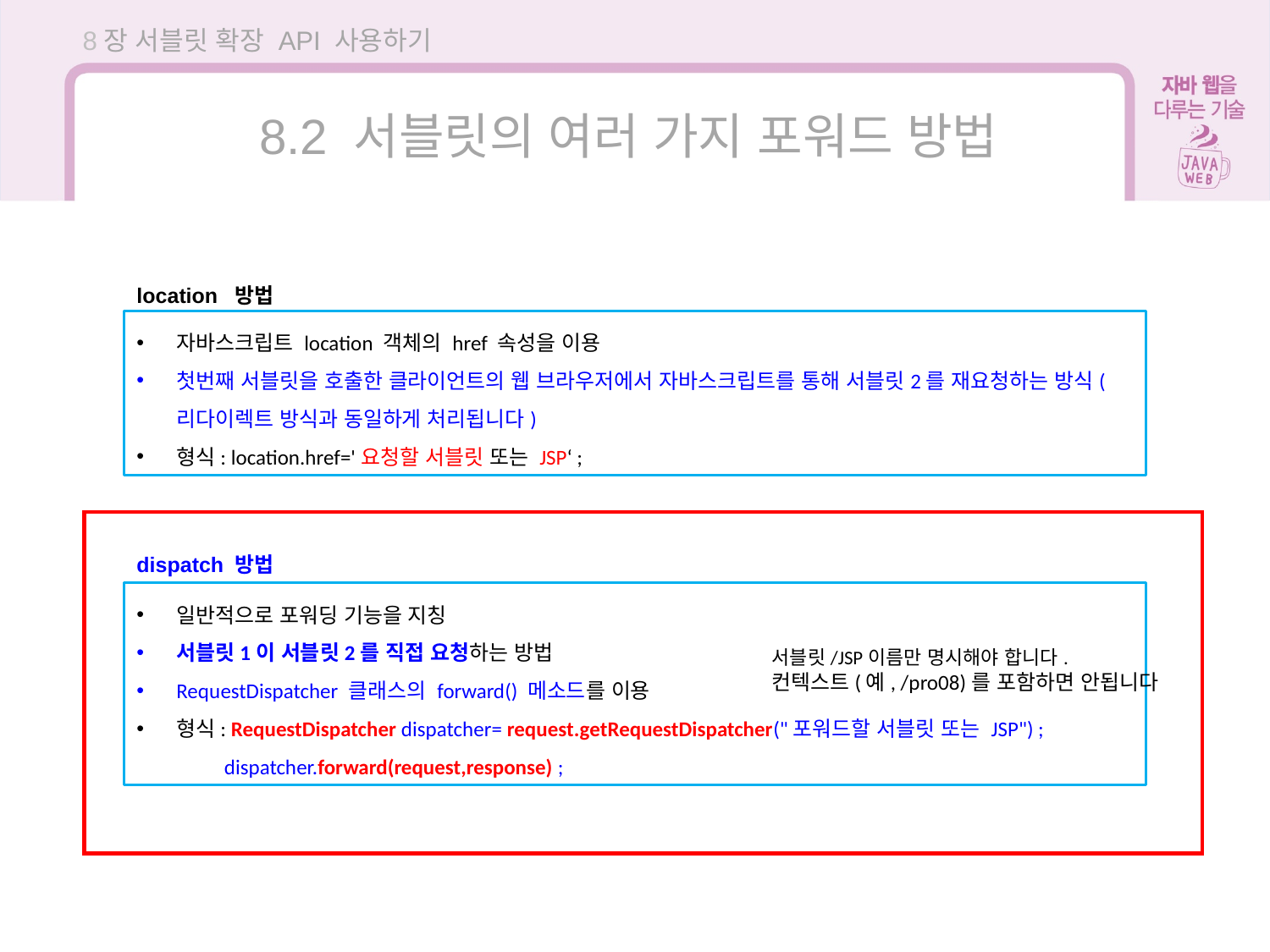

8장 서블릿 확장 API 사용하기
8.2 서블릿의 여러 가지 포워드 방법
location  방법
자바스크립트 location 객체의 href 속성을 이용
첫번째 서블릿을 호출한 클라이언트의 웹 브라우저에서 자바스크립트를 통해 서블릿2를 재요청하는 방식(리다이렉트 방식과 동일하게 처리됩니다)
형식: location.href='요청할 서블릿 또는 JSP‘ ;

dispatch 방법
일반적으로 포워딩 기능을 지칭
서블릿1이 서블릿2를 직접 요청하는 방법
RequestDispatcher 클래스의 forward() 메소드를 이용
형식: RequestDispatcher dispatcher= request.getRequestDispatcher("포워드할 서블릿 또는 JSP") ;
                  dispatcher.forward(request,response) ;
서블릿/JSP이름만 명시해야 합니다.
컨텍스트(예, /pro08)를 포함하면 안됩니다